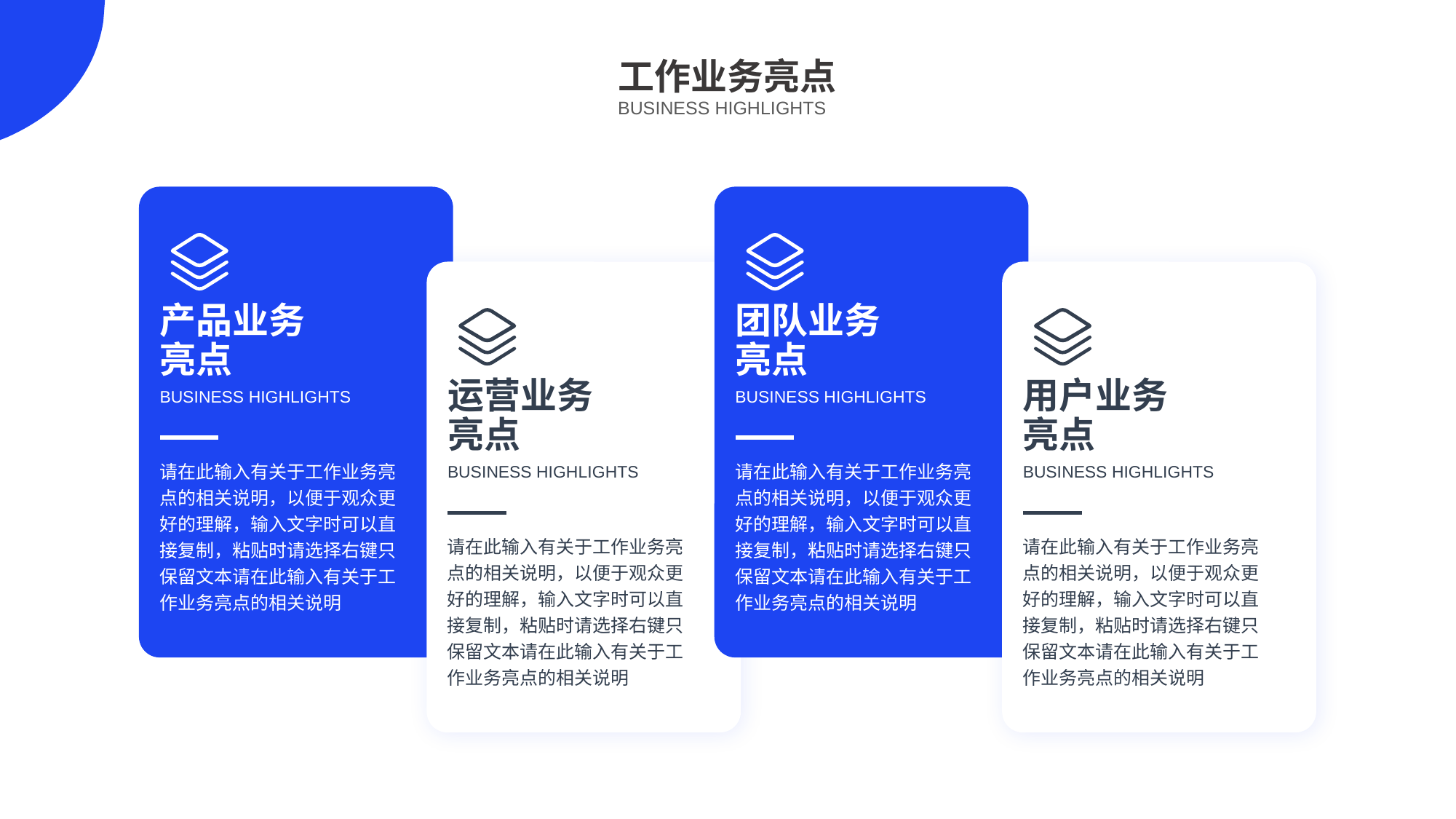

工作业务亮点
BUSINESS HIGHLIGHTS

产品业务
亮点
团队业务
亮点

运营业务
亮点
用户业务
亮点
BUSINESS HIGHLIGHTS
BUSINESS HIGHLIGHTS
请在此输入有关于工作业务亮点的相关说明，以便于观众更好的理解，输入文字时可以直接复制，粘贴时请选择右键只保留文本请在此输入有关于工作业务亮点的相关说明
请在此输入有关于工作业务亮点的相关说明，以便于观众更好的理解，输入文字时可以直接复制，粘贴时请选择右键只保留文本请在此输入有关于工作业务亮点的相关说明
BUSINESS HIGHLIGHTS
BUSINESS HIGHLIGHTS
请在此输入有关于工作业务亮点的相关说明，以便于观众更好的理解，输入文字时可以直接复制，粘贴时请选择右键只保留文本请在此输入有关于工作业务亮点的相关说明
请在此输入有关于工作业务亮点的相关说明，以便于观众更好的理解，输入文字时可以直接复制，粘贴时请选择右键只保留文本请在此输入有关于工作业务亮点的相关说明